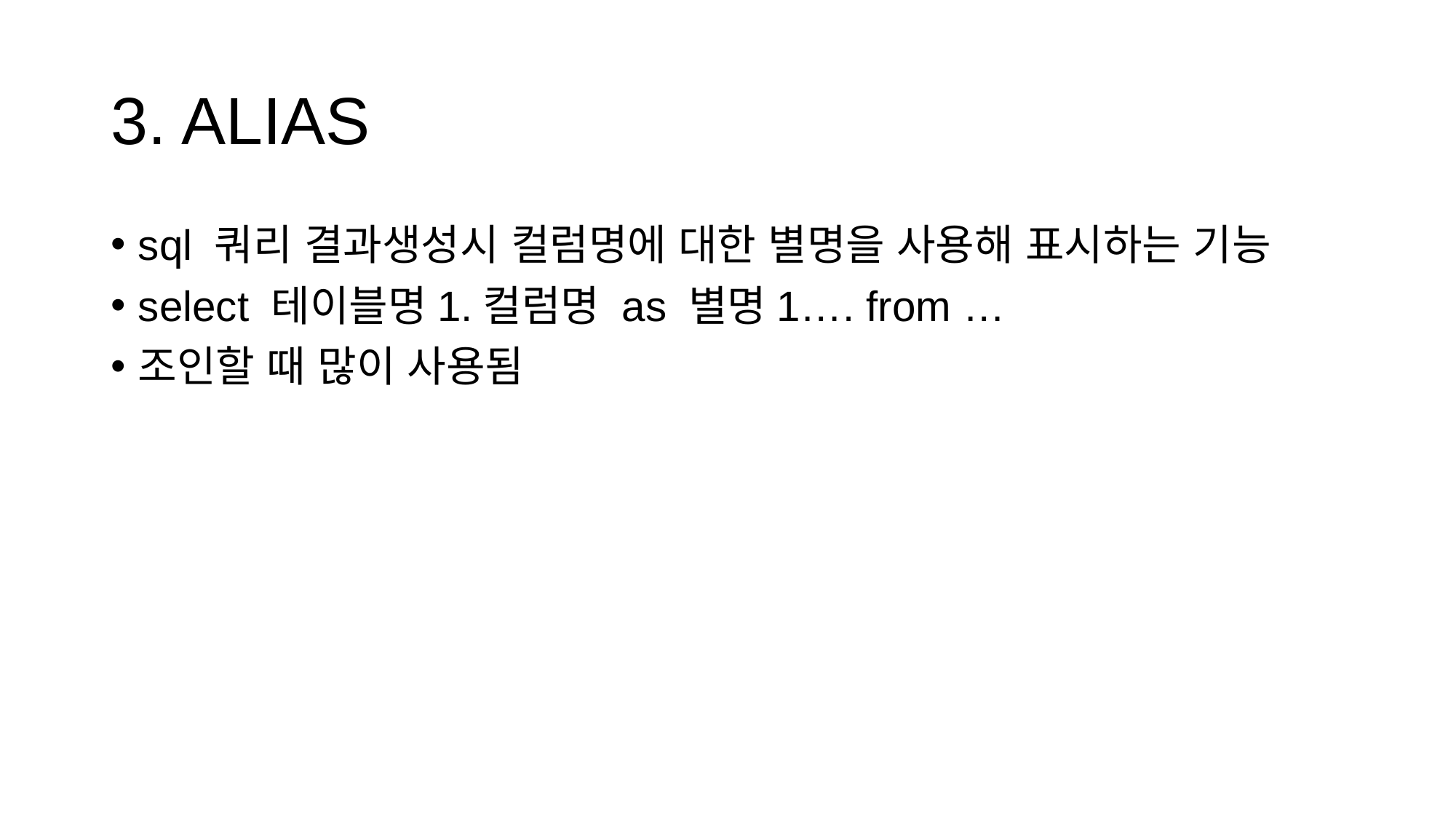

# 3. ALIAS
sql 쿼리 결과생성시 컬럼명에 대한 별명을 사용해 표시하는 기능
select 테이블명1.컬럼명 as 별명1…. from …
조인할 때 많이 사용됨